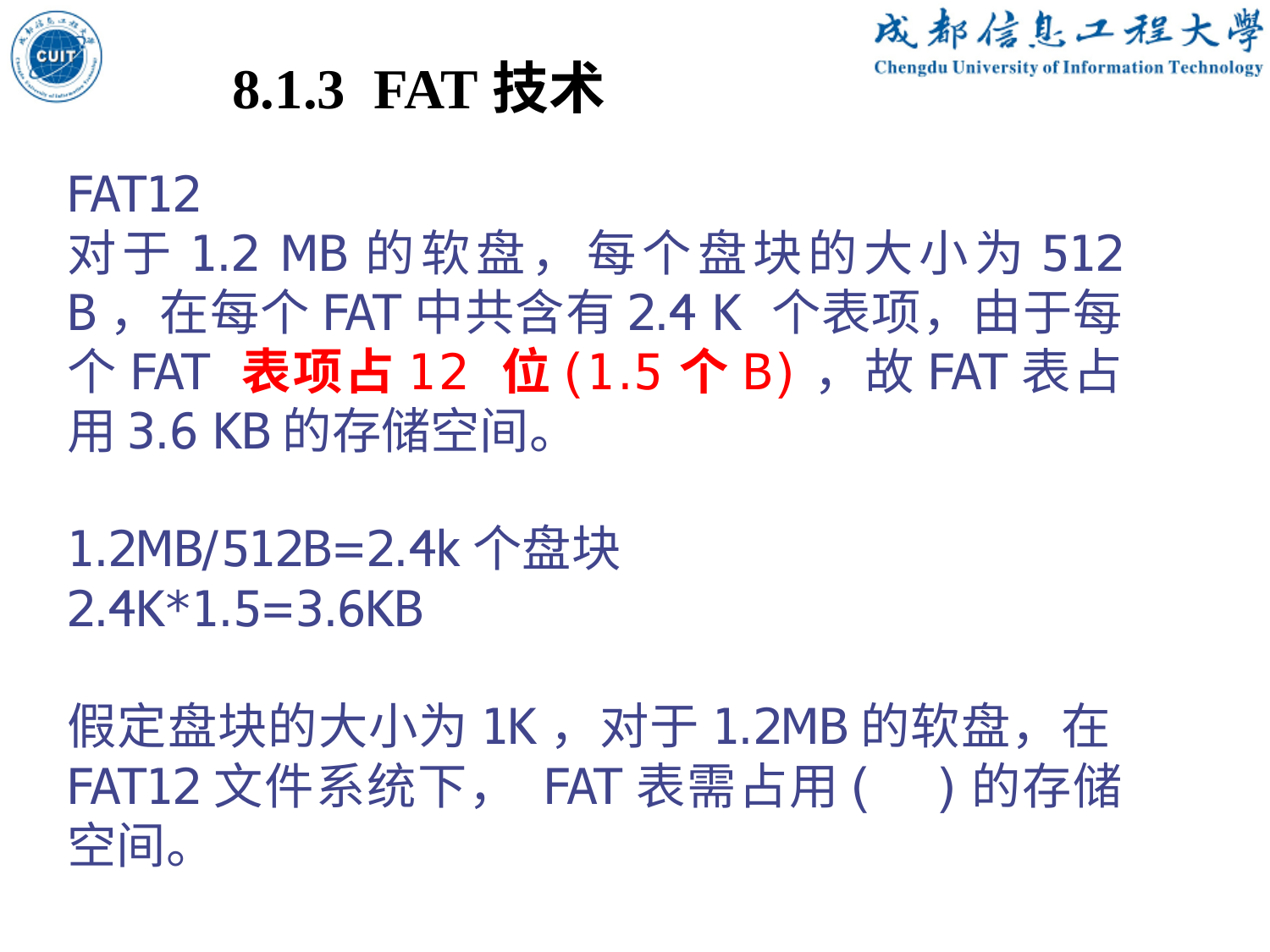

8.1.3  FAT技术
FAT12
对于1.2 MB的软盘，每个盘块的大小为512 B，在每个FAT中共含有2.4 K 个表项，由于每个FAT 表项占12 位(1.5个B)，故FAT表占用3.6 KB的存储空间。

1.2MB/512B=2.4k个盘块
2.4K*1.5=3.6KB

假定盘块的大小为1K，对于1.2MB的软盘，在FAT12文件系统下， FAT表需占用(    )的存储空间。